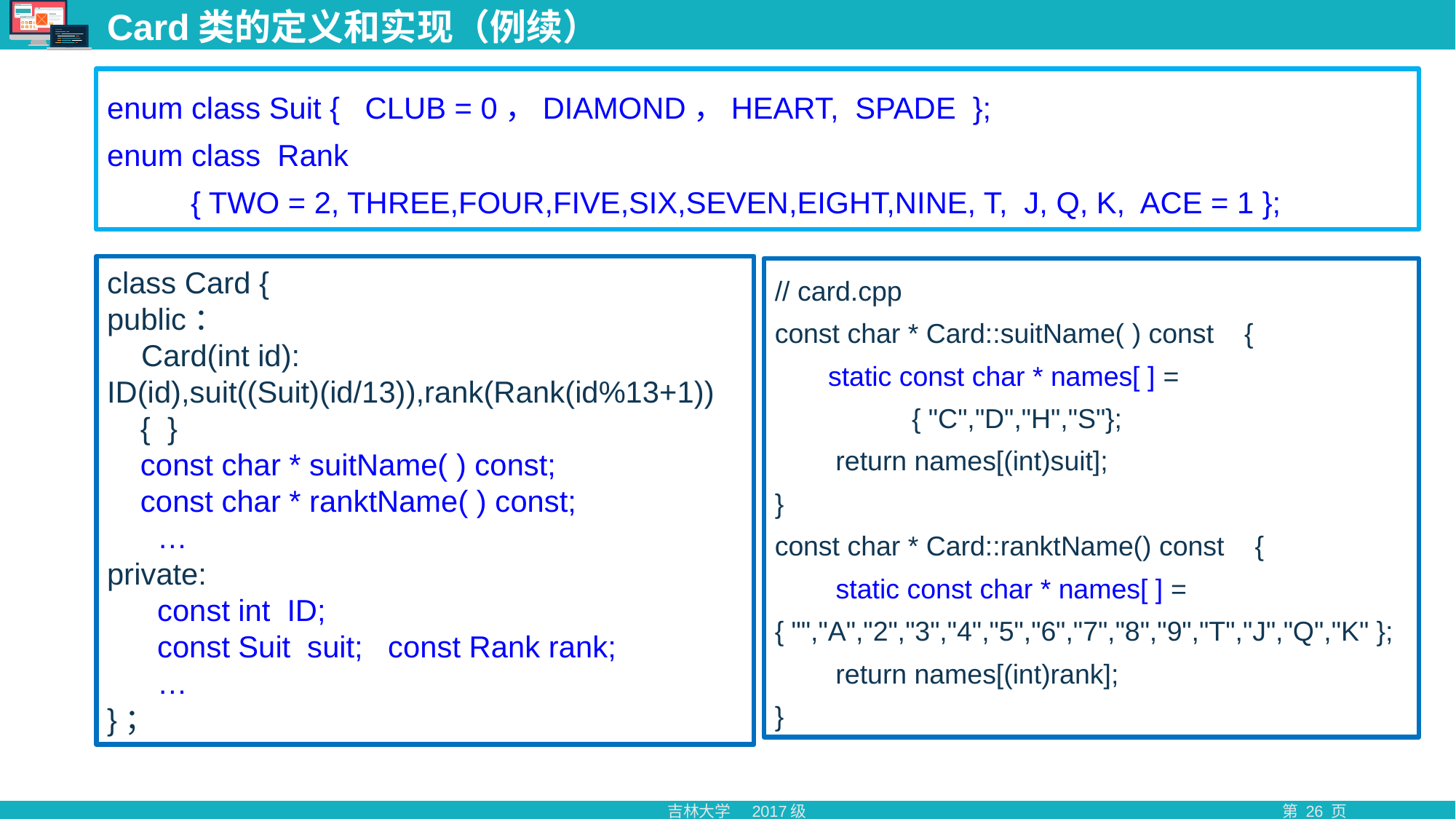

# Card类的定义和实现（例续）
enum class Suit {   CLUB = 0，DIAMOND，HEART,  SPADE  };
enum class  Rank
          { TWO = 2, THREE,FOUR,FIVE,SIX,SEVEN,EIGHT,NINE, T,  J, Q, K,  ACE = 1 };
class Card {
public：
    Card(int id):               ID(id),suit((Suit)(id/13)),rank(Rank(id%13+1))
    {  }
    const char * suitName( ) const;
    const char * ranktName( ) const;
      …
private:
      const int  ID;
      const Suit  suit;   const Rank rank;
      …
}；
// card.cpp
const char * Card::suitName( ) const    {
       static const char * names[ ] =
                  { "C","D","H","S"};
        return names[(int)suit];
}
const char * Card::ranktName() const    {
        static const char * names[ ] =    { "","A","2","3","4","5","6","7","8","9","T","J","Q","K" };
        return names[(int)rank];
}